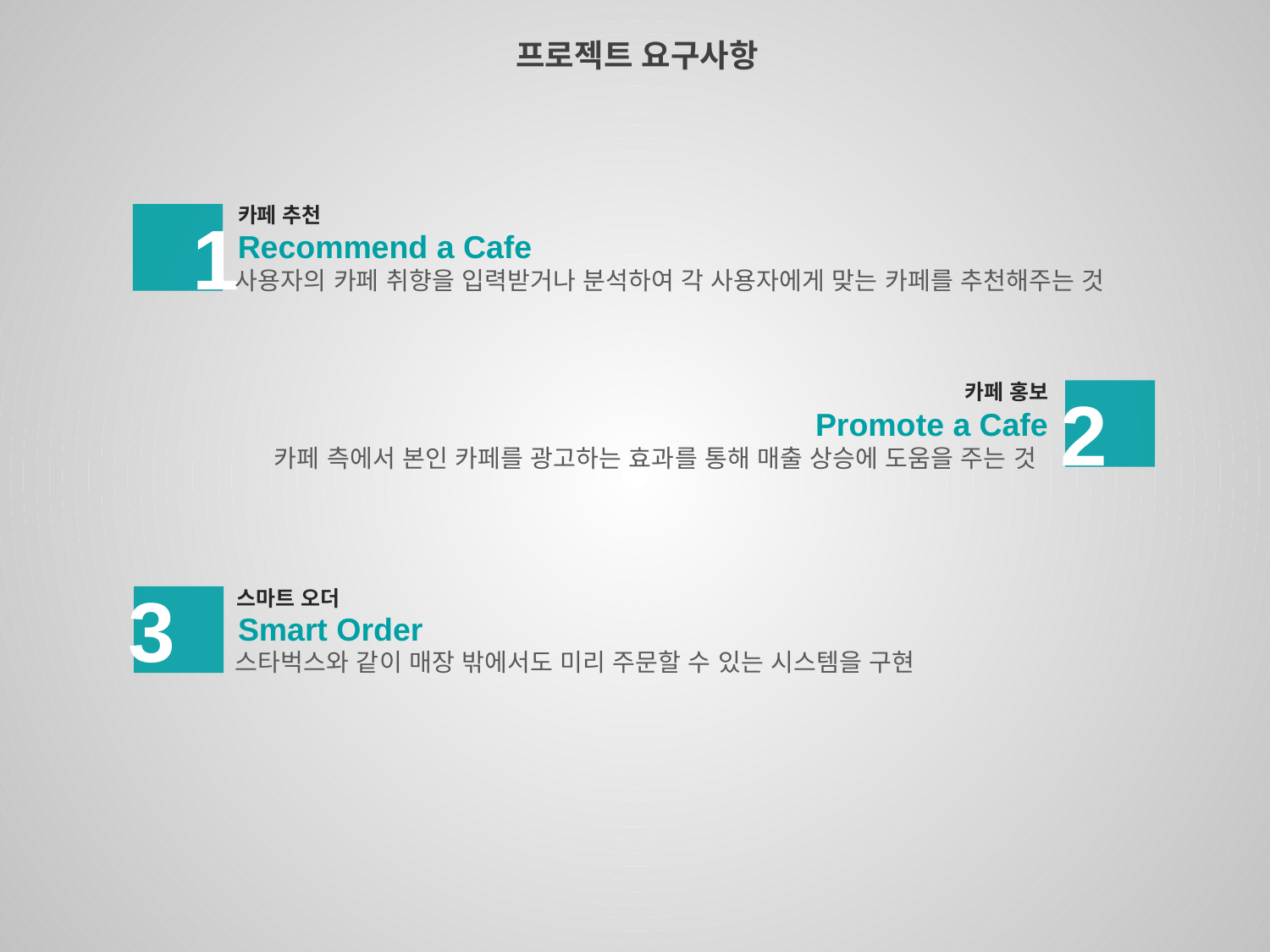

프로젝트 요구사항
카페 추천
1

Recommend a Cafe
사용자의 카페 취향을 입력받거나 분석하여 각 사용자에게 맞는 카페를 추천해주는 것
카페 홍보
2

Promote a Cafe
카페 측에서 본인 카페를 광고하는 효과를 통해 매출 상승에 도움을 주는 것
3

Smart Order
스타벅스와 같이 매장 밖에서도 미리 주문할 수 있는 시스템을 구현
스마트 오더
4

뜻밖의 발견에 마음을 열어놔라
Be open to serendipity
삐딱하게 보아라
5

자극을 다양화 시켜라
Diversify your stimuli
인생내내 배우는 사람, 일과 관계없는 수업, 다양한 사람, 활동, 가루받이작용
6

비공식 대화
Create opportunities for informal communication
창의적 생각은 개인들 사이의 자발적인 교류에서 종종 나온다